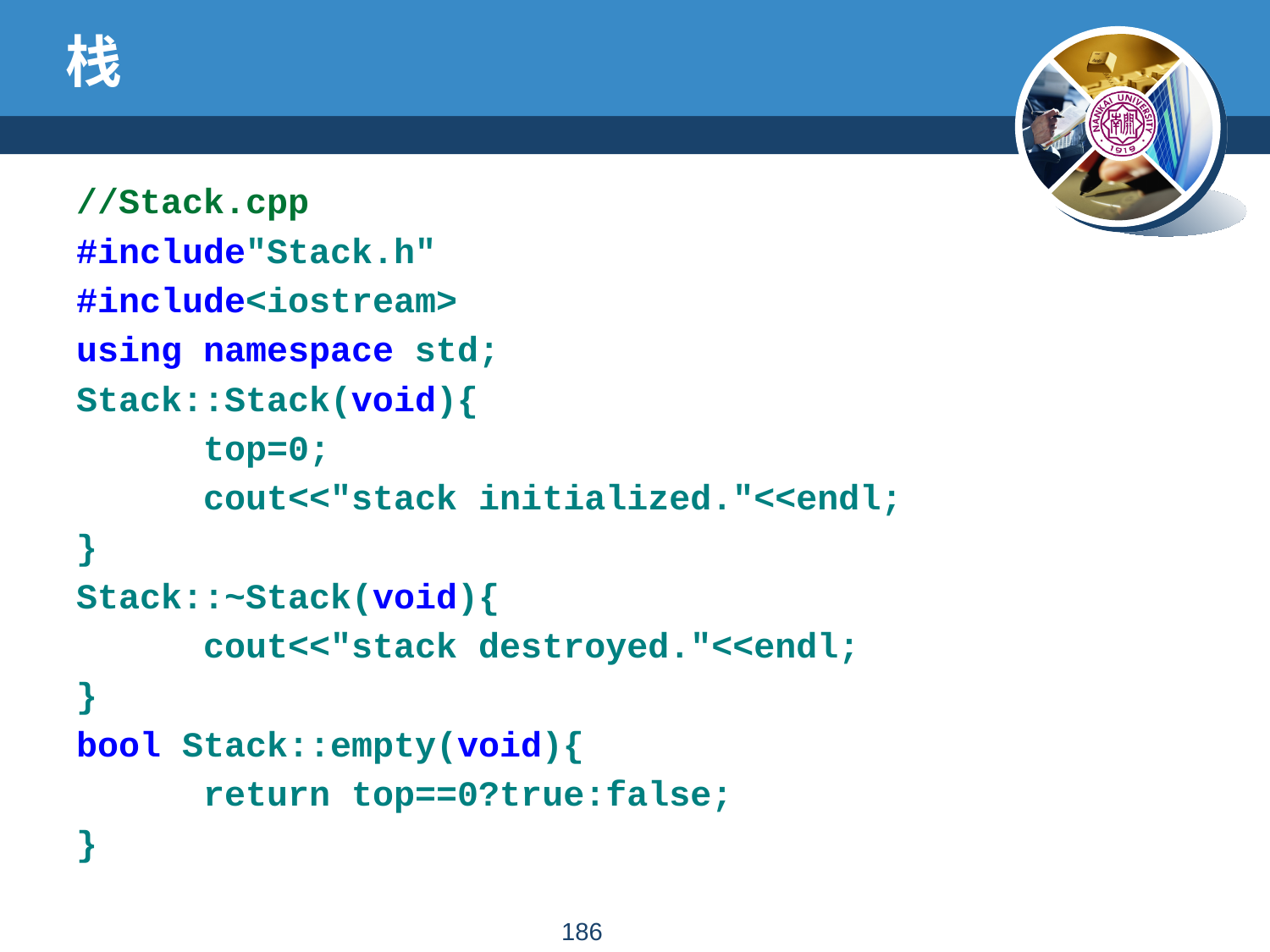

186
# 栈
//Stack.cpp
#include"Stack.h"
#include<iostream>
using namespace std;
Stack::Stack(void){
	top=0;
	cout<<"stack initialized."<<endl;
}
Stack::~Stack(void){
	cout<<"stack destroyed."<<endl;
}
bool Stack::empty(void){
	return top==0?true:false;
}